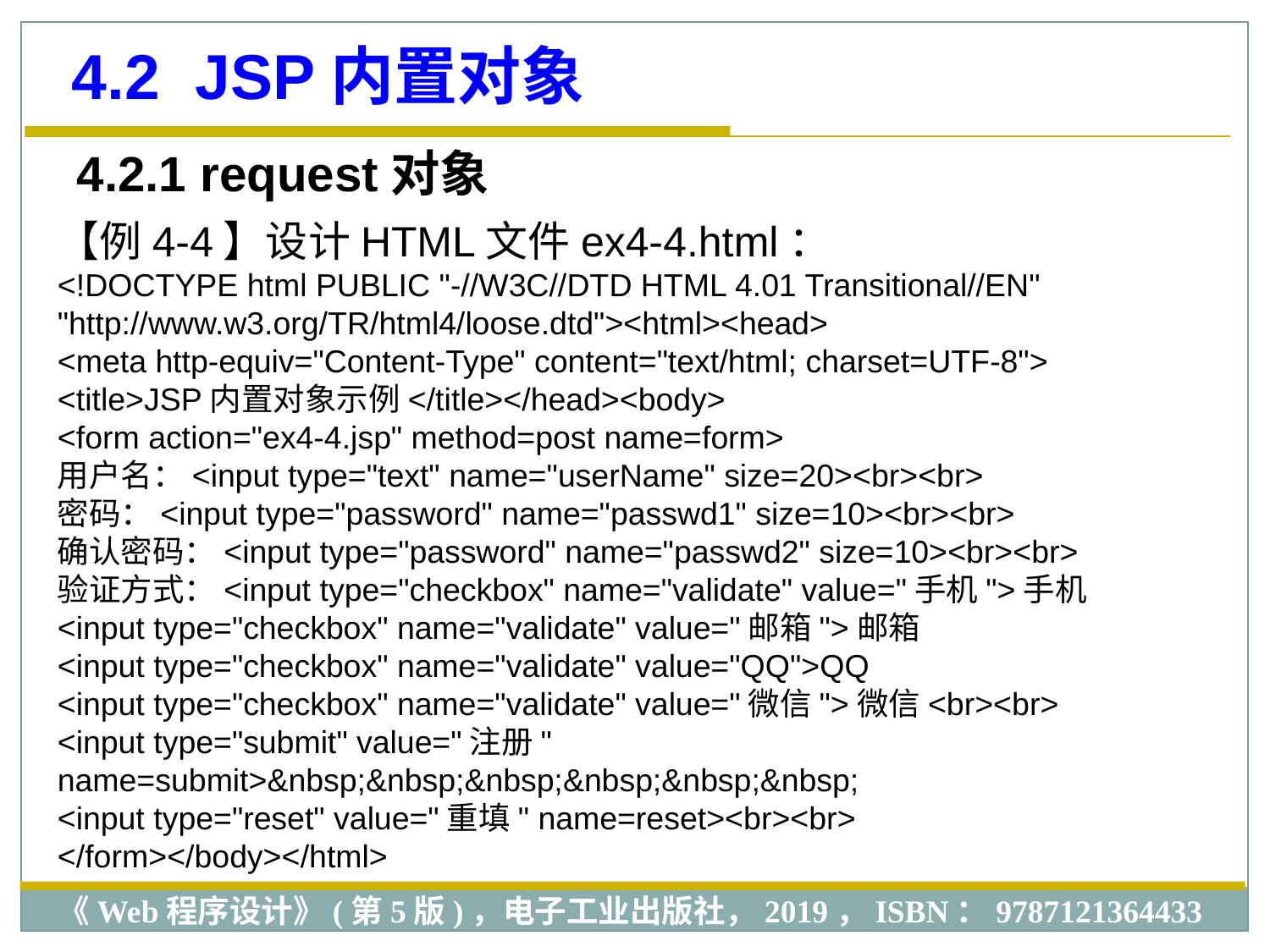

4.2  JSP内置对象
4.2.1 request对象
【例4-4】设计HTML文件ex4-4.html：
<!DOCTYPE html PUBLIC "-//W3C//DTD HTML 4.01 Transitional//EN"
"http://www.w3.org/TR/html4/loose.dtd"><html><head>
<meta http-equiv="Content-Type" content="text/html; charset=UTF-8">
<title>JSP内置对象示例</title></head><body>
<form action="ex4-4.jsp" method=post name=form>
用户名：<input type="text" name="userName" size=20><br><br>
密码：<input type="password" name="passwd1" size=10><br><br>
确认密码：<input type="password" name="passwd2" size=10><br><br>
验证方式：<input type="checkbox" name="validate" value="手机">手机
<input type="checkbox" name="validate" value="邮箱">邮箱
<input type="checkbox" name="validate" value="QQ">QQ
<input type="checkbox" name="validate" value="微信">微信<br><br>
<input type="submit" value="注册"
name=submit>&nbsp;&nbsp;&nbsp;&nbsp;&nbsp;&nbsp;
<input type="reset" value="重填" name=reset><br><br>
</form></body></html>